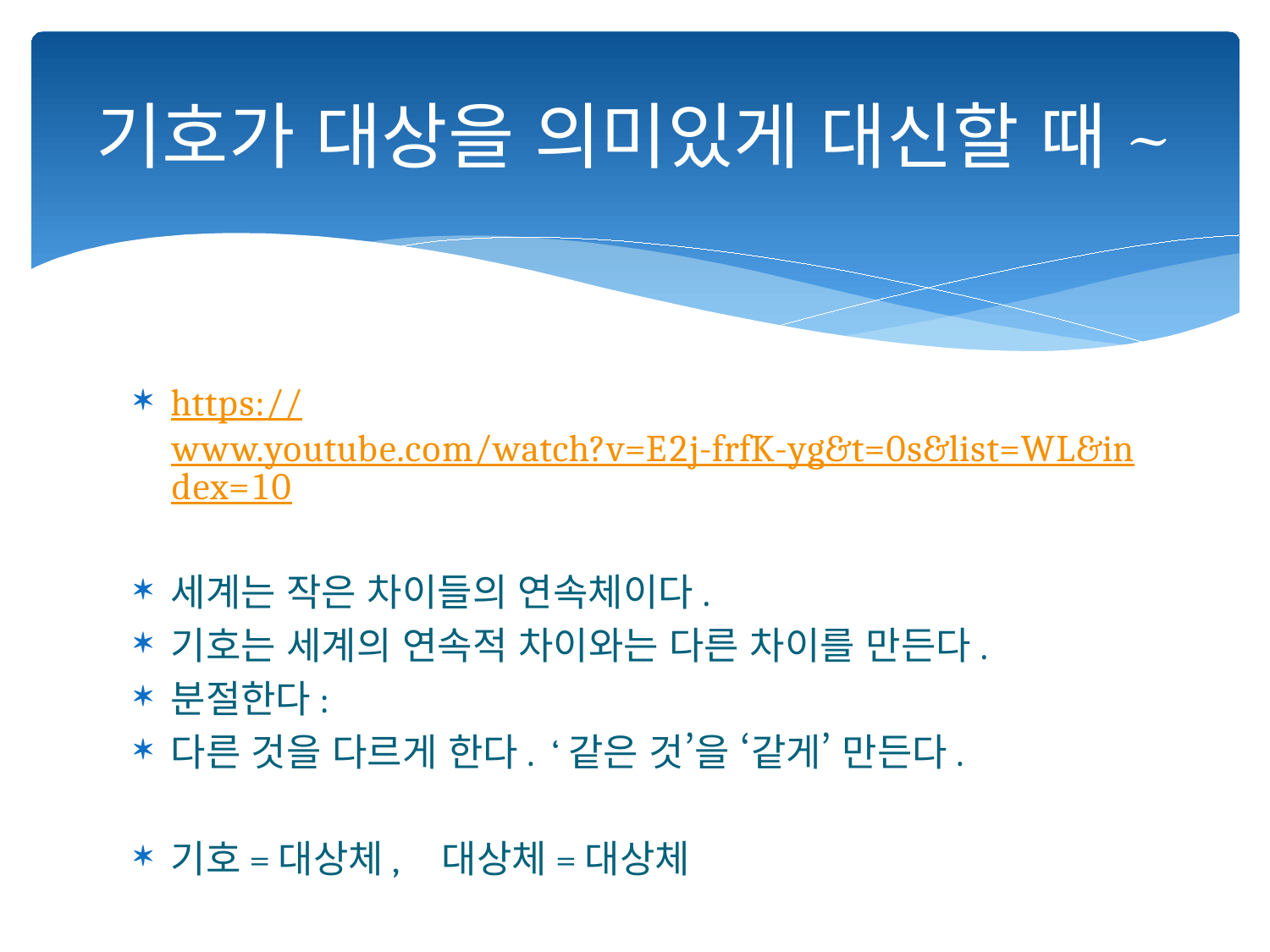

# 기호가 대상을 의미있게 대신할 때~
https://www.youtube.com/watch?v=E2j-frfK-yg&t=0s&list=WL&index=10

세계는 작은 차이들의 연속체이다.
기호는 세계의 연속적 차이와는 다른 차이를 만든다.
분절한다:
다른 것을 다르게 한다.  ‘같은 것’을 ‘같게’ 만든다.

기호=대상체,    대상체=대상체